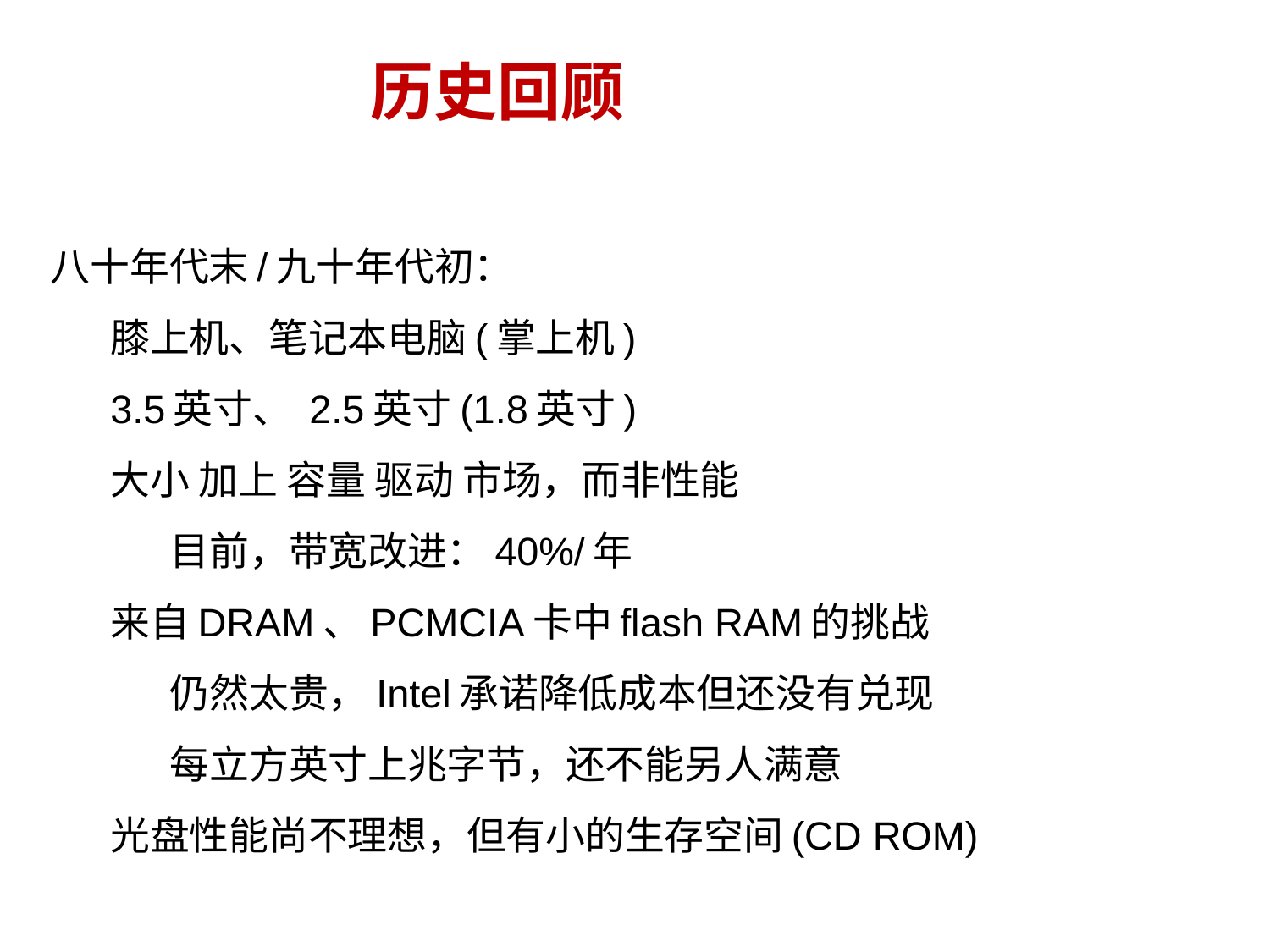

# 历史回顾
八十年代末/九十年代初：
膝上机、笔记本电脑(掌上机)
3.5英寸、 2.5英寸(1.8英寸)
大小 加上 容量 驱动 市场，而非性能
目前，带宽改进：40%/年
来自DRAM、PCMCIA卡中flash RAM的挑战
仍然太贵，Intel承诺降低成本但还没有兑现
每立方英寸上兆字节，还不能另人满意
光盘性能尚不理想，但有小的生存空间(CD ROM)